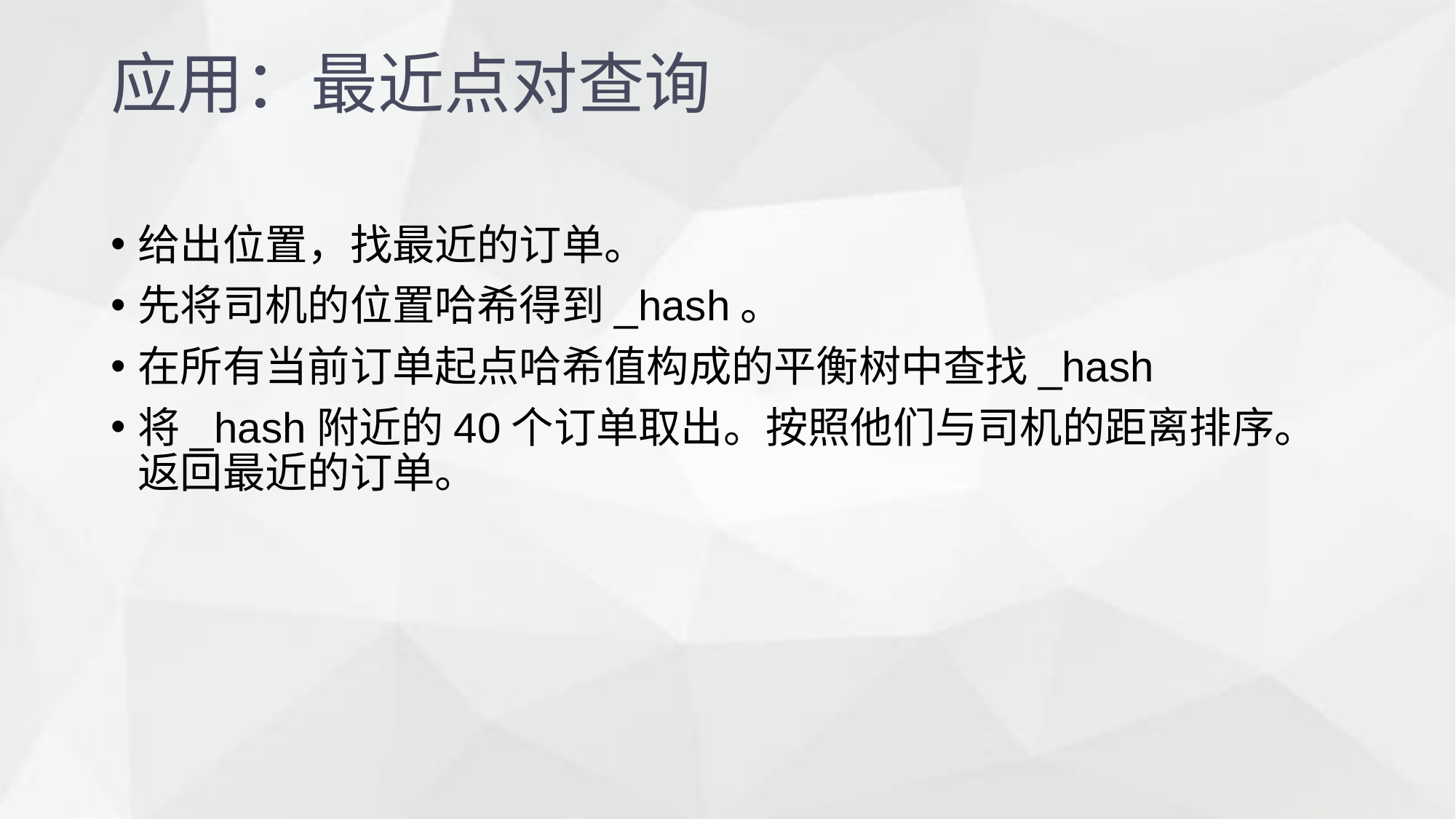

应用：最近点对查询

给出位置，找最近的订单。
先将司机的位置哈希得到_hash。
在所有当前订单起点哈希值构成的平衡树中查找_hash
将_hash附近的40个订单取出。按照他们与司机的距离排序。返回最近的订单。